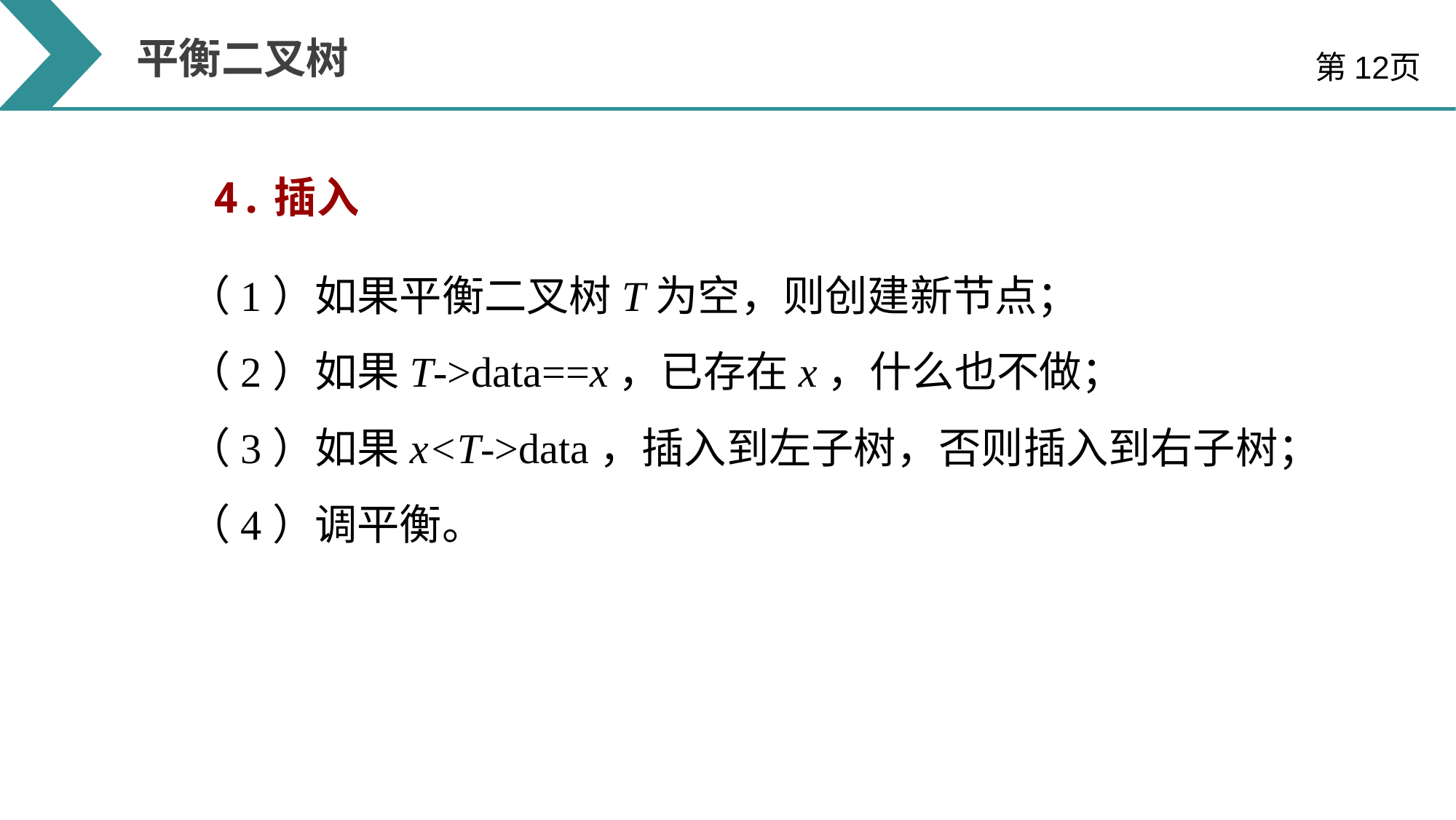

平衡二叉树
第12页
4.插入
（1）如果平衡二叉树T为空，则创建新节点；
（2）如果T->data==x，已存在x，什么也不做；
（3）如果x<T->data，插入到左子树，否则插入到右子树；
（4）调平衡。